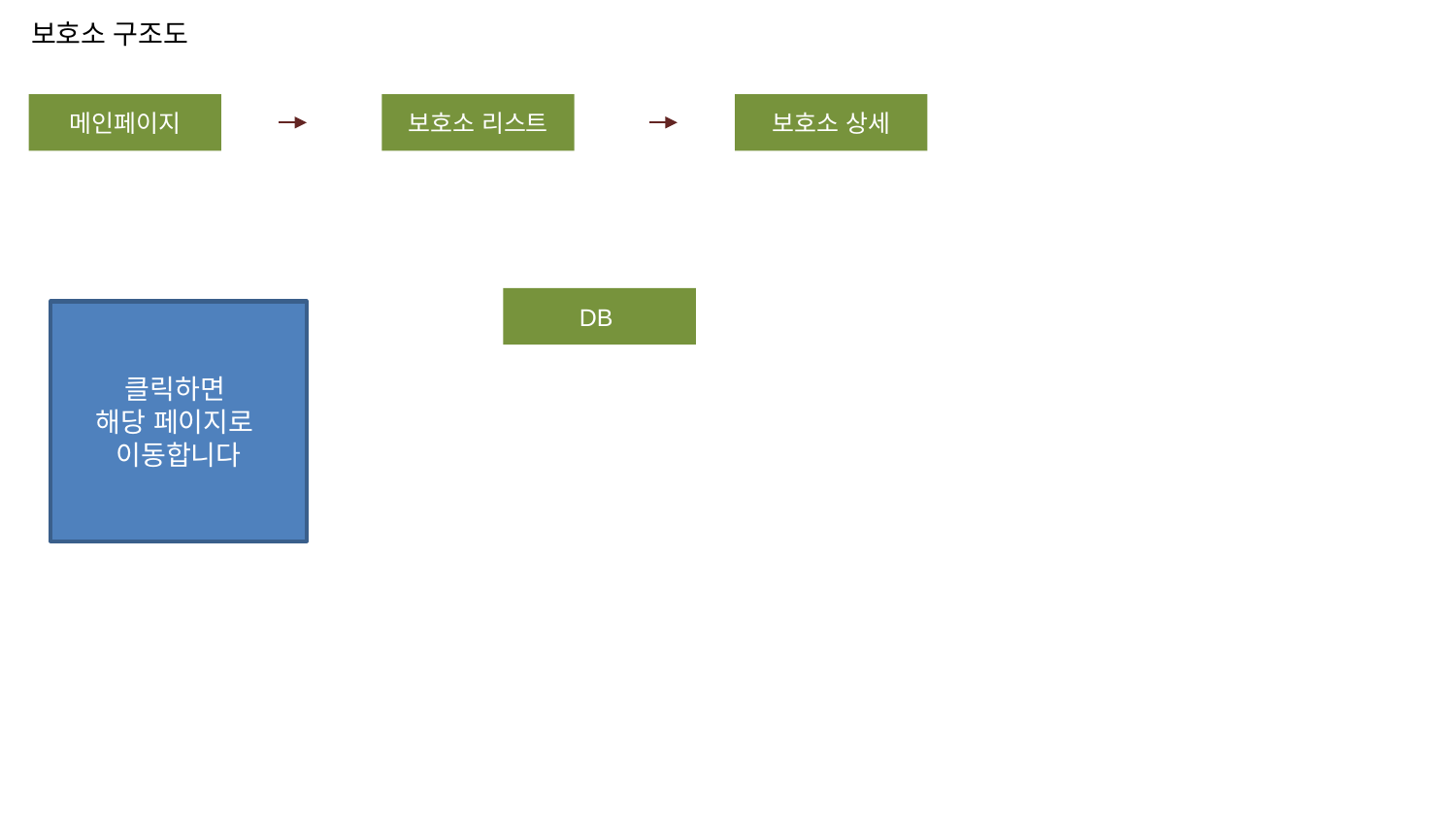

보호소 구조도
메인페이지
보호소 리스트
보호소 상세
DB
클릭하면
해당 페이지로
이동합니다